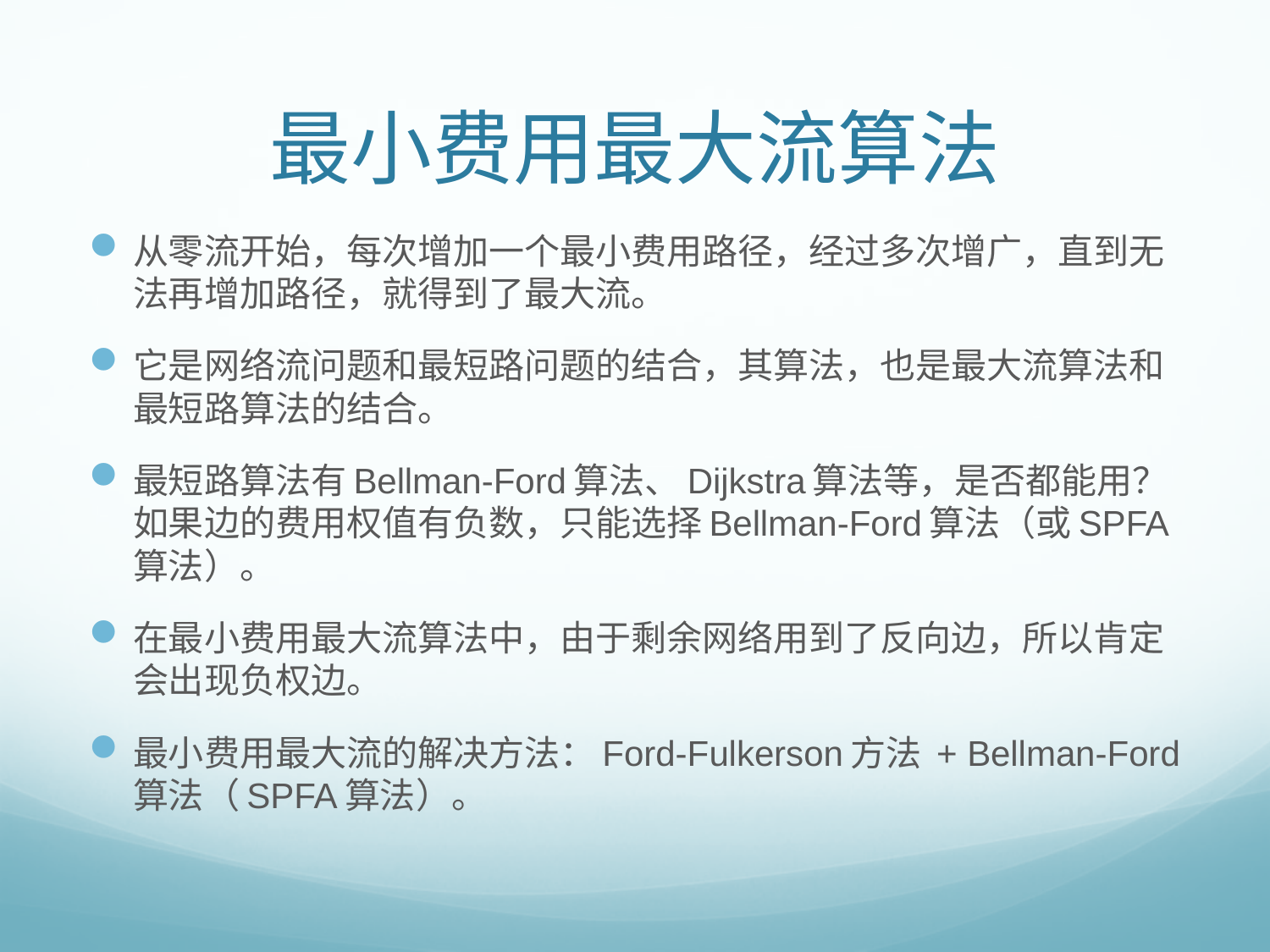

# 最小费用最大流算法
从零流开始，每次增加一个最小费用路径，经过多次增广，直到无法再增加路径，就得到了最大流。
它是网络流问题和最短路问题的结合，其算法，也是最大流算法和最短路算法的结合。
最短路算法有Bellman-Ford算法、Dijkstra算法等，是否都能用？如果边的费用权值有负数，只能选择Bellman-Ford算法（或SPFA算法）。
在最小费用最大流算法中，由于剩余网络用到了反向边，所以肯定会出现负权边。
最小费用最大流的解决方法：Ford-Fulkerson方法 + Bellman-Ford算法（SPFA算法）。